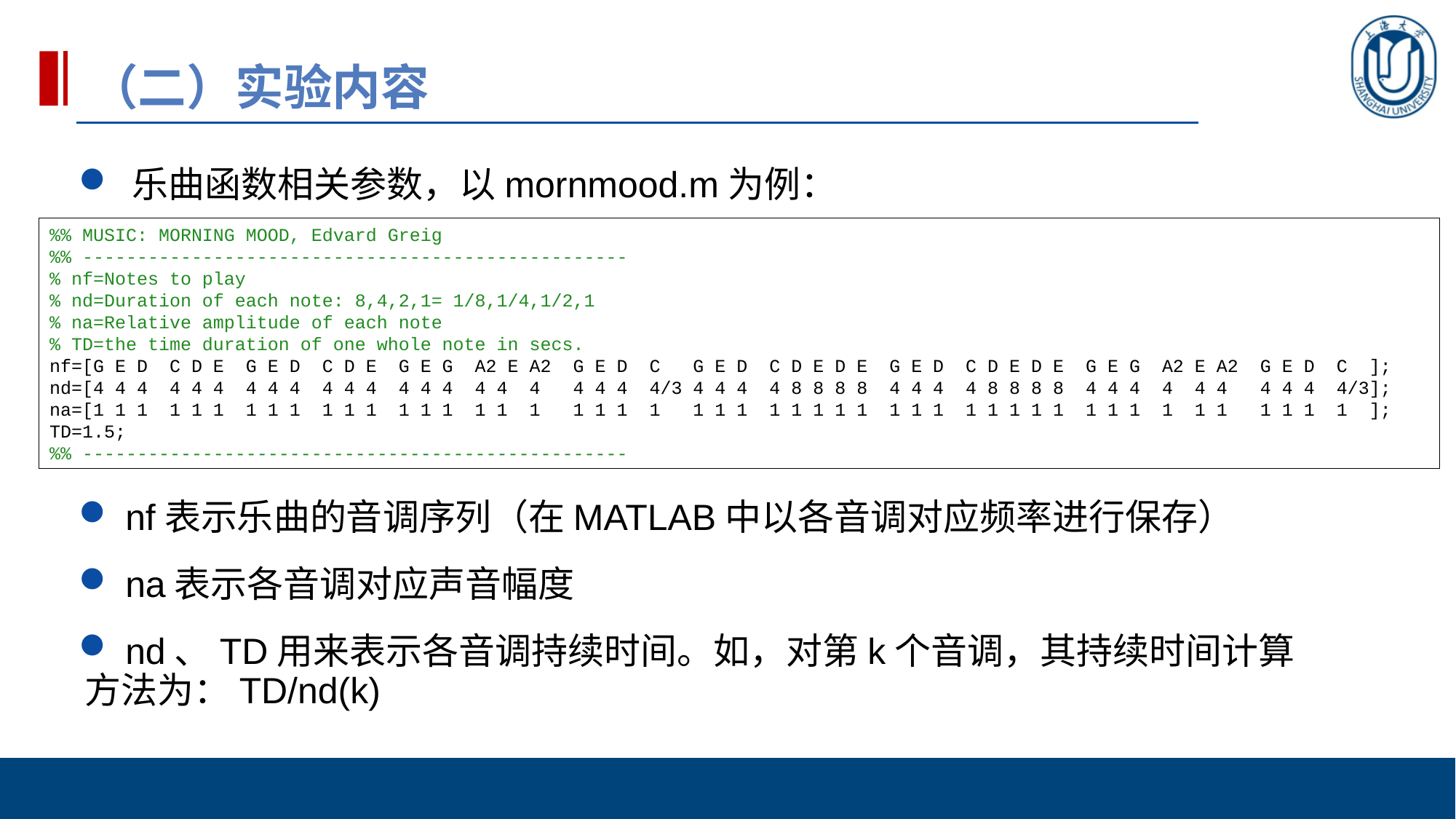

# （二）实验内容
 乐曲函数相关参数，以mornmood.m为例：

 nf表示乐曲的音调序列（在MATLAB中以各音调对应频率进行保存）
 na表示各音调对应声音幅度
 nd、TD用来表示各音调持续时间。如，对第k个音调，其持续时间计算方法为：TD/nd(k)
%% MUSIC: MORNING MOOD, Edvard Greig
%% --------------------------------------------------
% nf=Notes to play
% nd=Duration of each note: 8,4,2,1= 1/8,1/4,1/2,1
% na=Relative amplitude of each note
% TD=the time duration of one whole note in secs.
nf=[G E D  C D E  G E D  C D E  G E G  A2 E A2  G E D  C   G E D  C D E D E  G E D  C D E D E  G E G  A2 E A2  G E D  C  ];
nd=[4 4 4  4 4 4  4 4 4  4 4 4  4 4 4  4 4  4   4 4 4  4/3 4 4 4  4 8 8 8 8  4 4 4  4 8 8 8 8  4 4 4  4  4 4   4 4 4  4/3];
na=[1 1 1  1 1 1  1 1 1  1 1 1  1 1 1  1 1  1   1 1 1  1   1 1 1  1 1 1 1 1  1 1 1  1 1 1 1 1  1 1 1  1  1 1   1 1 1  1  ];
TD=1.5;
%% --------------------------------------------------